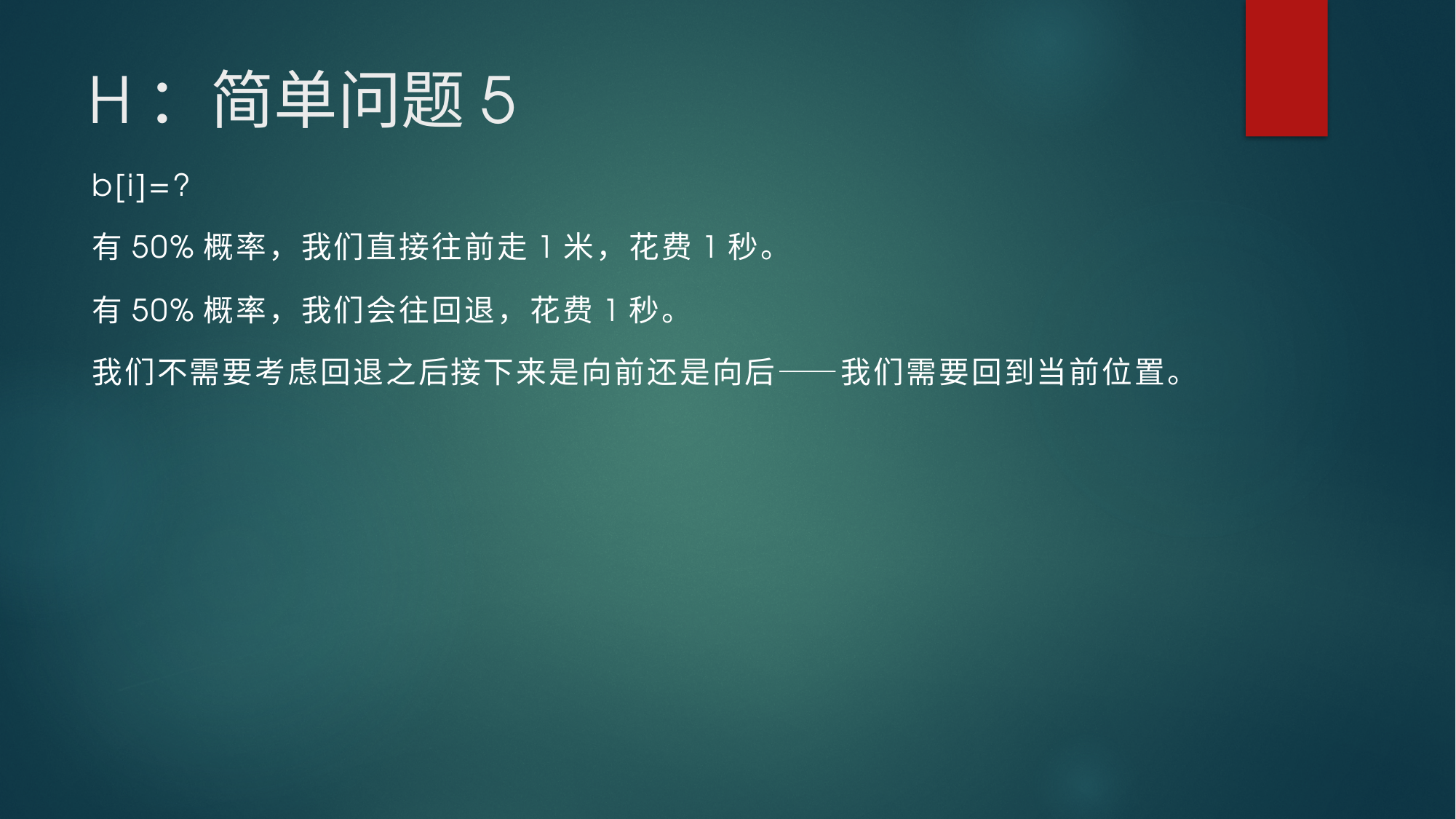

# H：简单问题5
b[i]=?
有50%概率，我们直接往前走1米，花费1秒。
有50%概率，我们会往回退，花费1秒。
我们不需要考虑回退之后接下来是向前还是向后——我们需要回到当前位置。